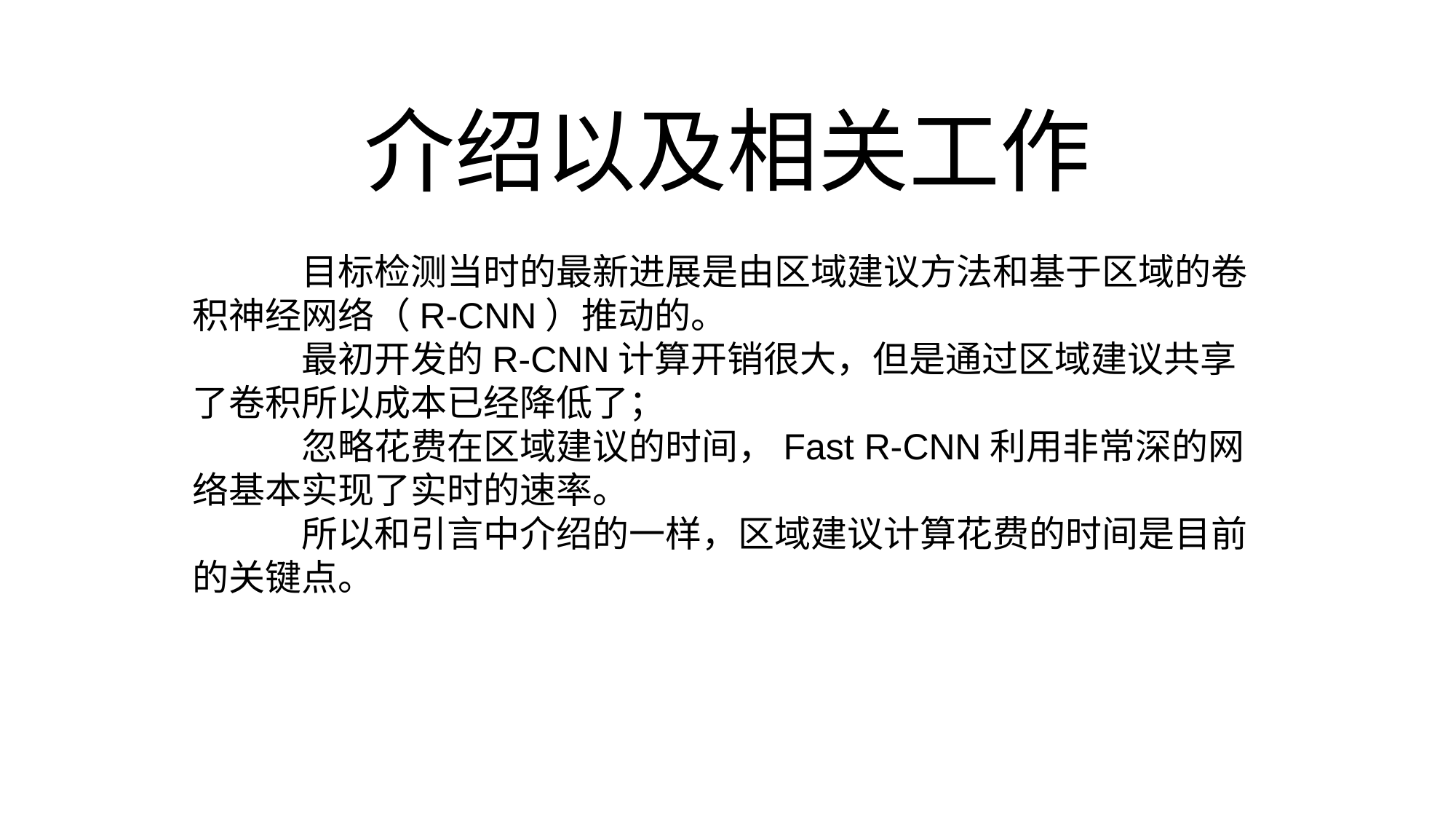

# 介绍以及相关工作
	目标检测当时的最新进展是由区域建议方法和基于区域的卷积神经网络（R-CNN）推动的。
	最初开发的R-CNN计算开销很大，但是通过区域建议共享了卷积所以成本已经降低了；
	忽略花费在区域建议的时间，Fast R-CNN利用非常深的网络基本实现了实时的速率。
	所以和引言中介绍的一样，区域建议计算花费的时间是目前的关键点。